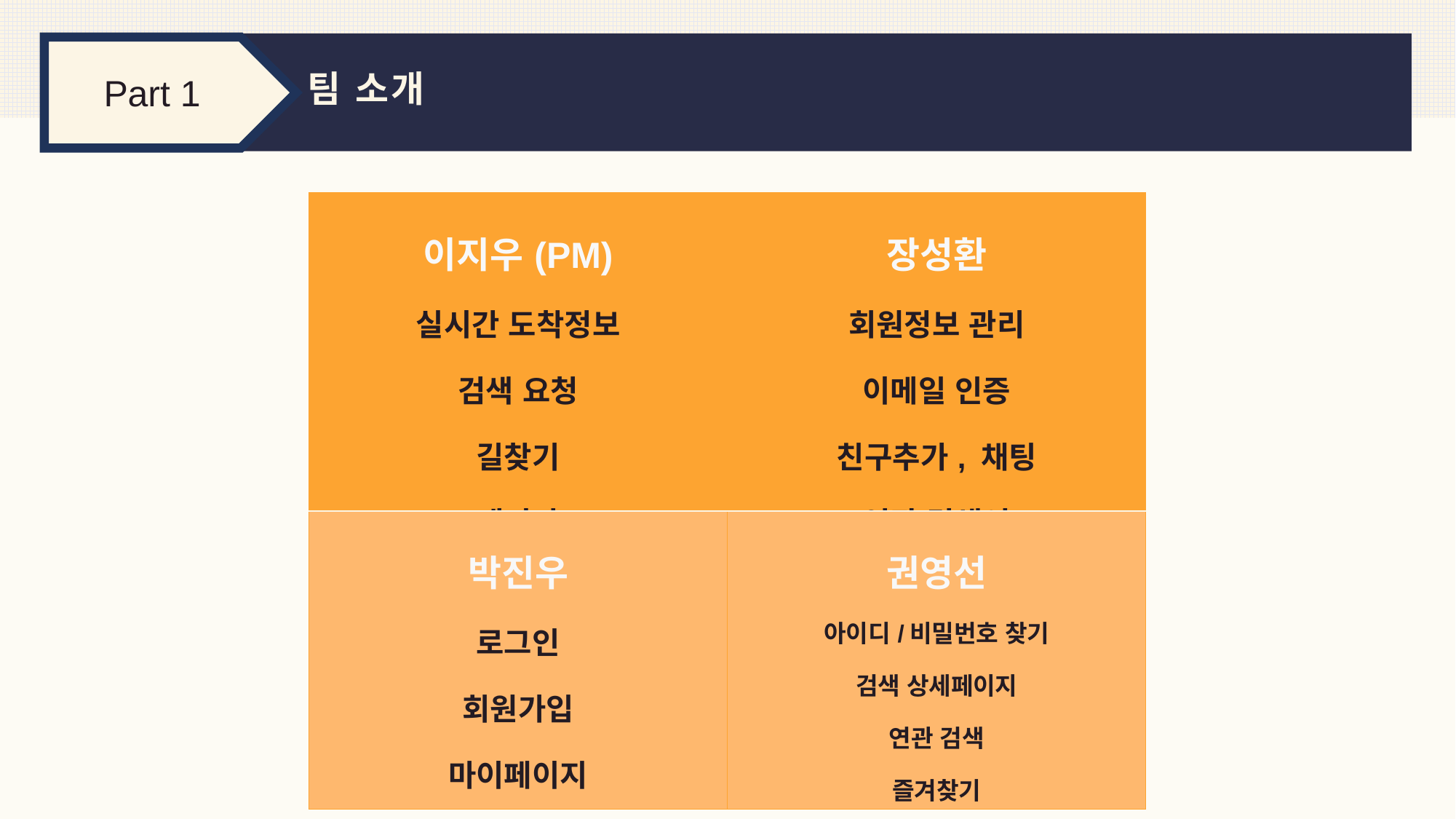

3
# 팀 소개
Part 1
| 이지우(PM) 실시간 도착정보 검색 요청 길찾기 게시판 | 장성환 회원정보 관리 이메일 인증 친구추가, 채팅 연관 검색어 |
| --- | --- |
| 박진우 로그인 회원가입 마이페이지 관리자 페이지 | 권영선 아이디/비밀번호 찾기 검색 상세페이지 연관 검색 즐겨찾기 검색, 지도검색 |